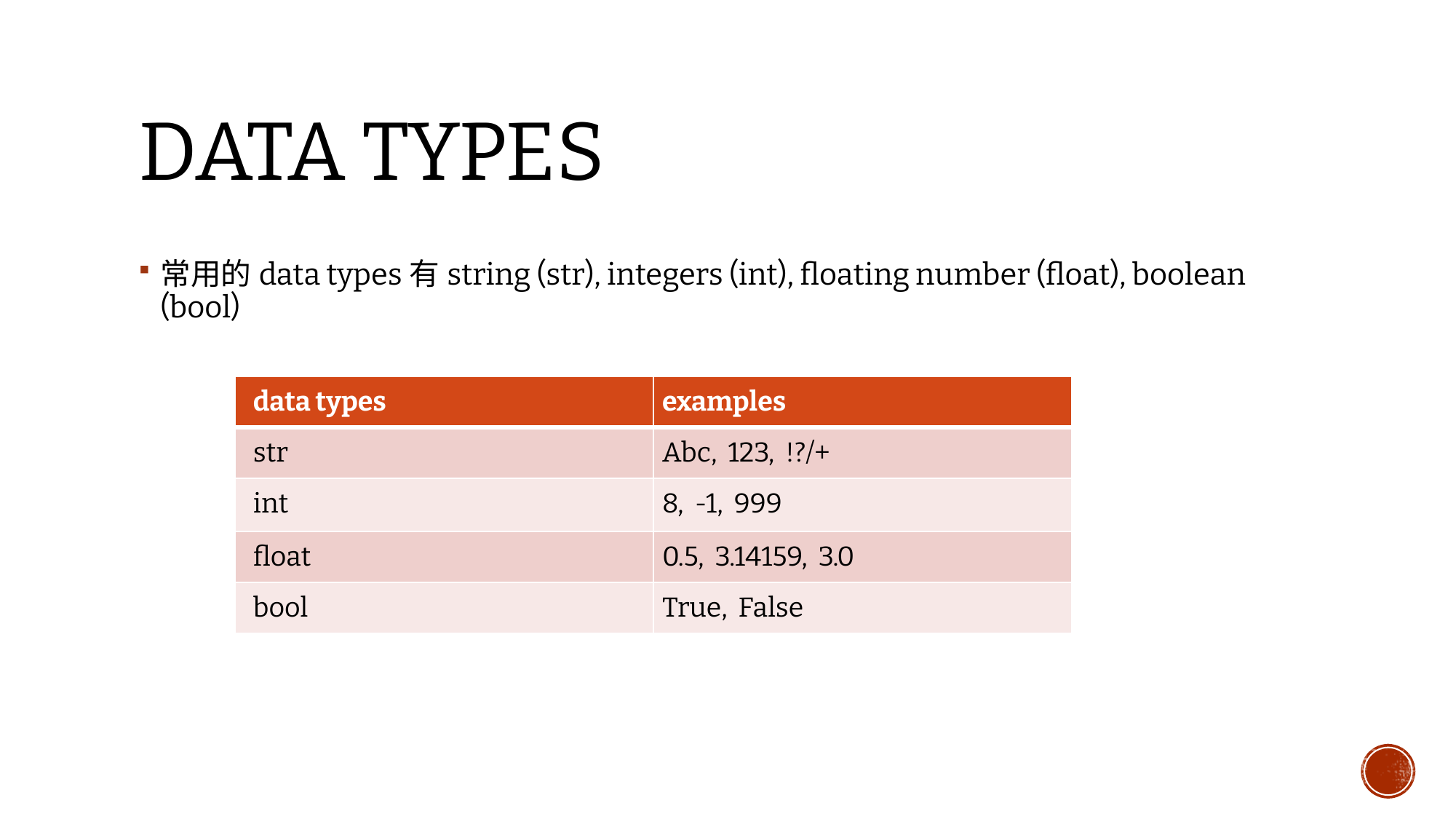

# Data Types
常用的data types有string (str), integers (int), floating number (float), boolean (bool)

| data types | examples |
| --- | --- |
| str | Abc, 123, !?/+ |
| int | 8, -1, 999 |
| float | 0.5, 3.14159, 3.0 |
| bool | True, False |